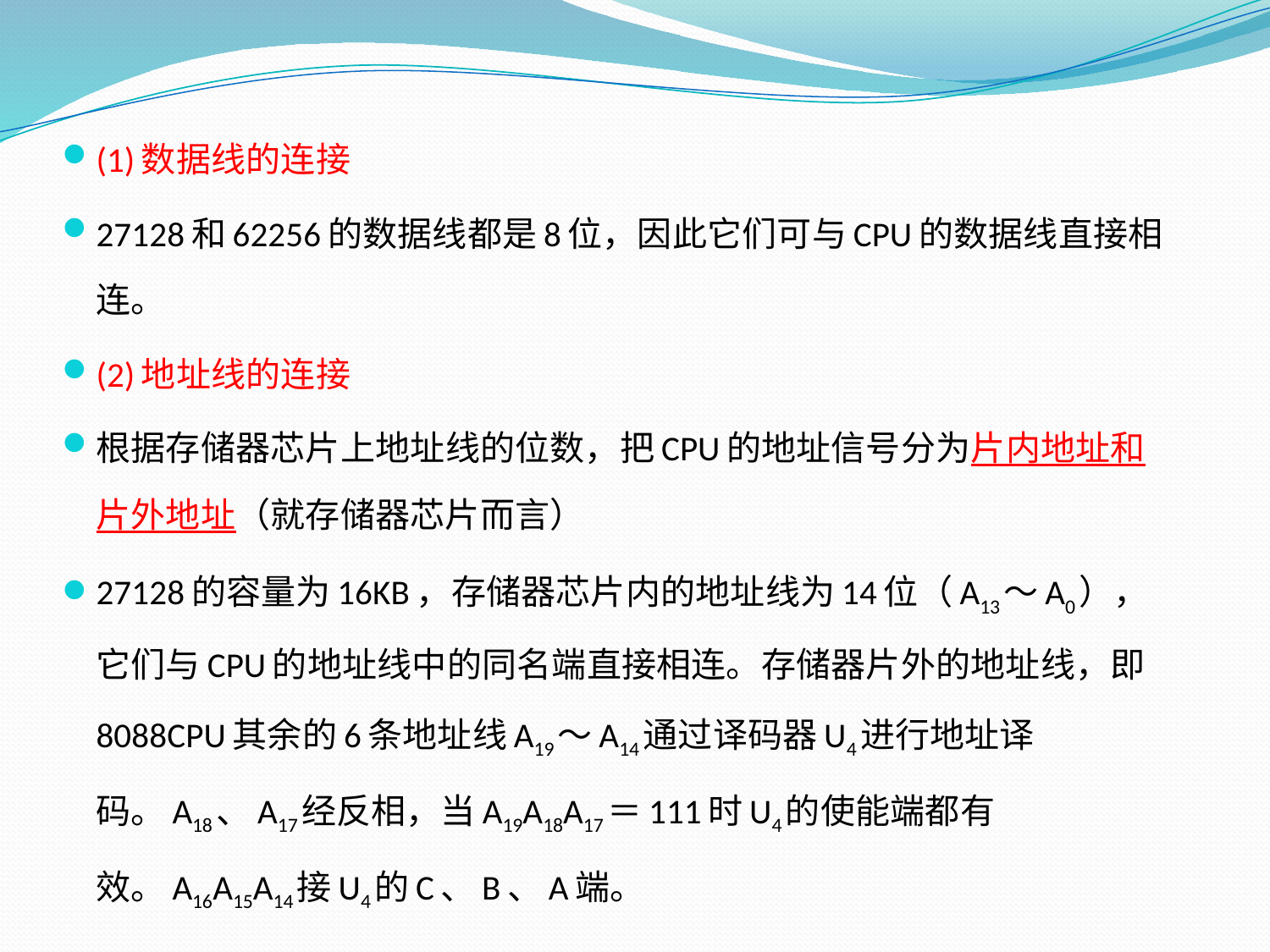

(1)数据线的连接
27128和62256的数据线都是8位，因此它们可与CPU的数据线直接相连。
(2)地址线的连接
根据存储器芯片上地址线的位数，把CPU的地址信号分为片内地址和片外地址（就存储器芯片而言）
27128的容量为16KB，存储器芯片内的地址线为14位（A13～A0），它们与CPU的地址线中的同名端直接相连。存储器片外的地址线，即8088CPU其余的6条地址线A19～A14通过译码器U4进行地址译码。A18、A17经反相，当A19A18A17＝111时U4的使能端都有效。A16A15A14接U4的C、B、A端。